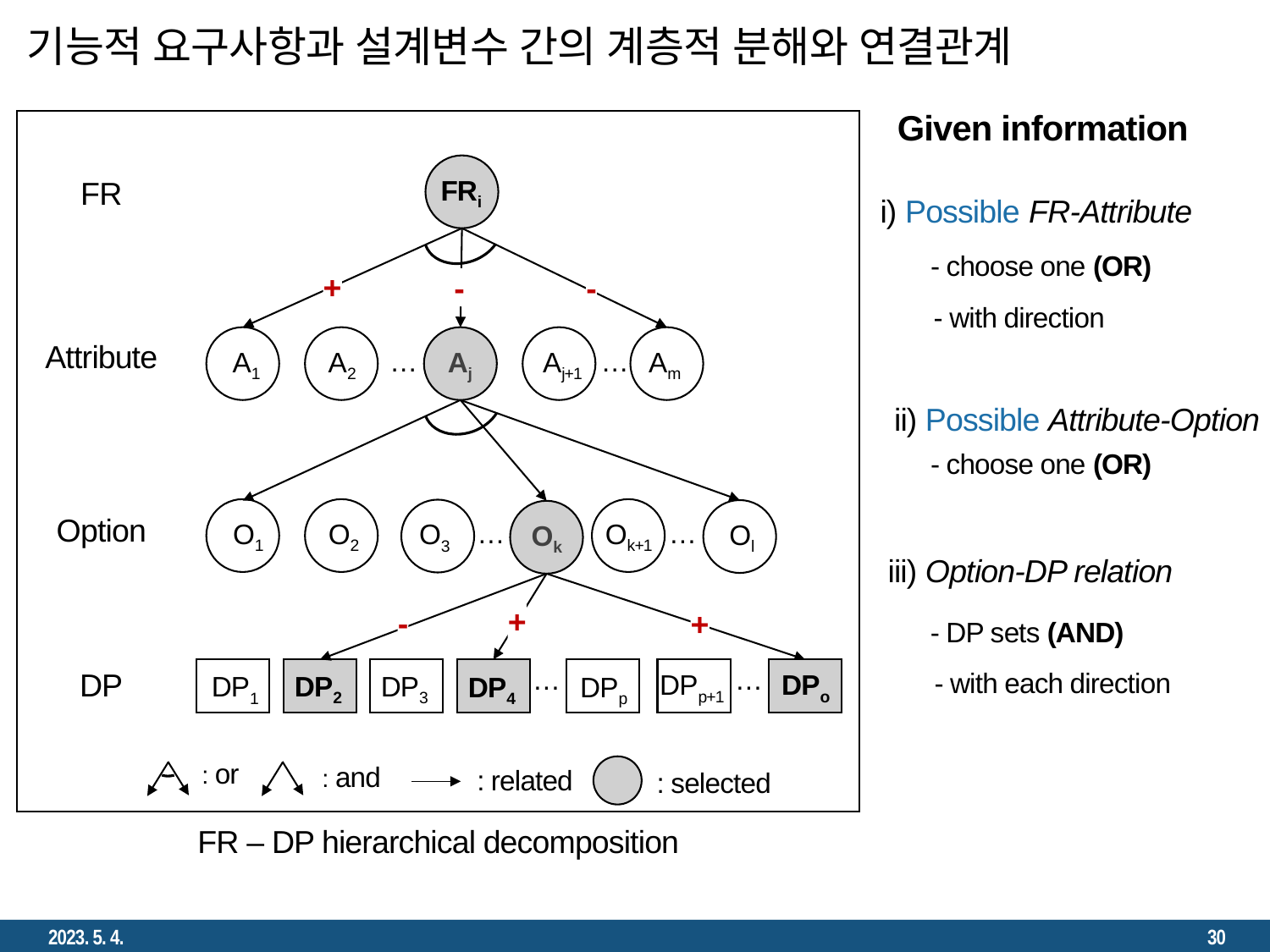

기능적 요구사항과 설계변수 간의 계층적 분해와 연결관계
Given information

FRi
FR
 i) Possible FR-Attribute

- choose one (OR)
+
-
-
- with direction

A1

A2

Aj

Aj+1

Am
Attribute
…
…

 ii) Possible Attribute-Option
- choose one (OR)

O1

O2

Ok+1

O3

Ol

Ok
Option
…
…
 iii) Option-DP relation
+
-
+
- DP sets (AND)

DP1

DP2

DP3

DP4

DPp

DPp+1

DPo
…
…
DP
- with each direction

: or

: and
: related
: selected
FR – DP hierarchical decomposition
2023. 5. 4.
30